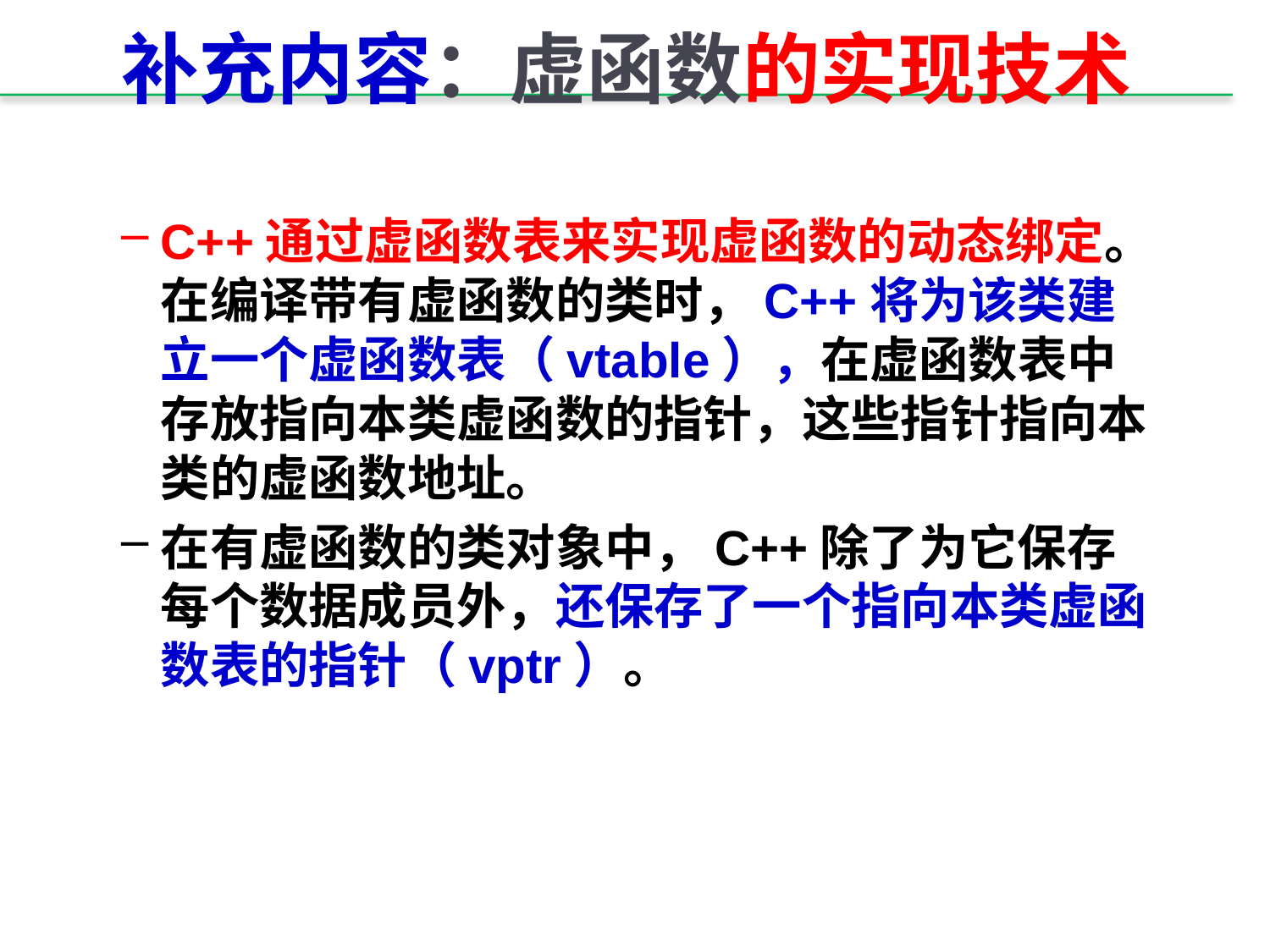

补充内容：虚函数的实现技术

C++通过虚函数表来实现虚函数的动态绑定。在编译带有虚函数的类时，C++将为该类建立一个虚函数表（vtable），在虚函数表中存放指向本类虚函数的指针，这些指针指向本类的虚函数地址。
在有虚函数的类对象中，C++除了为它保存每个数据成员外，还保存了一个指向本类虚函数表的指针（vptr）。